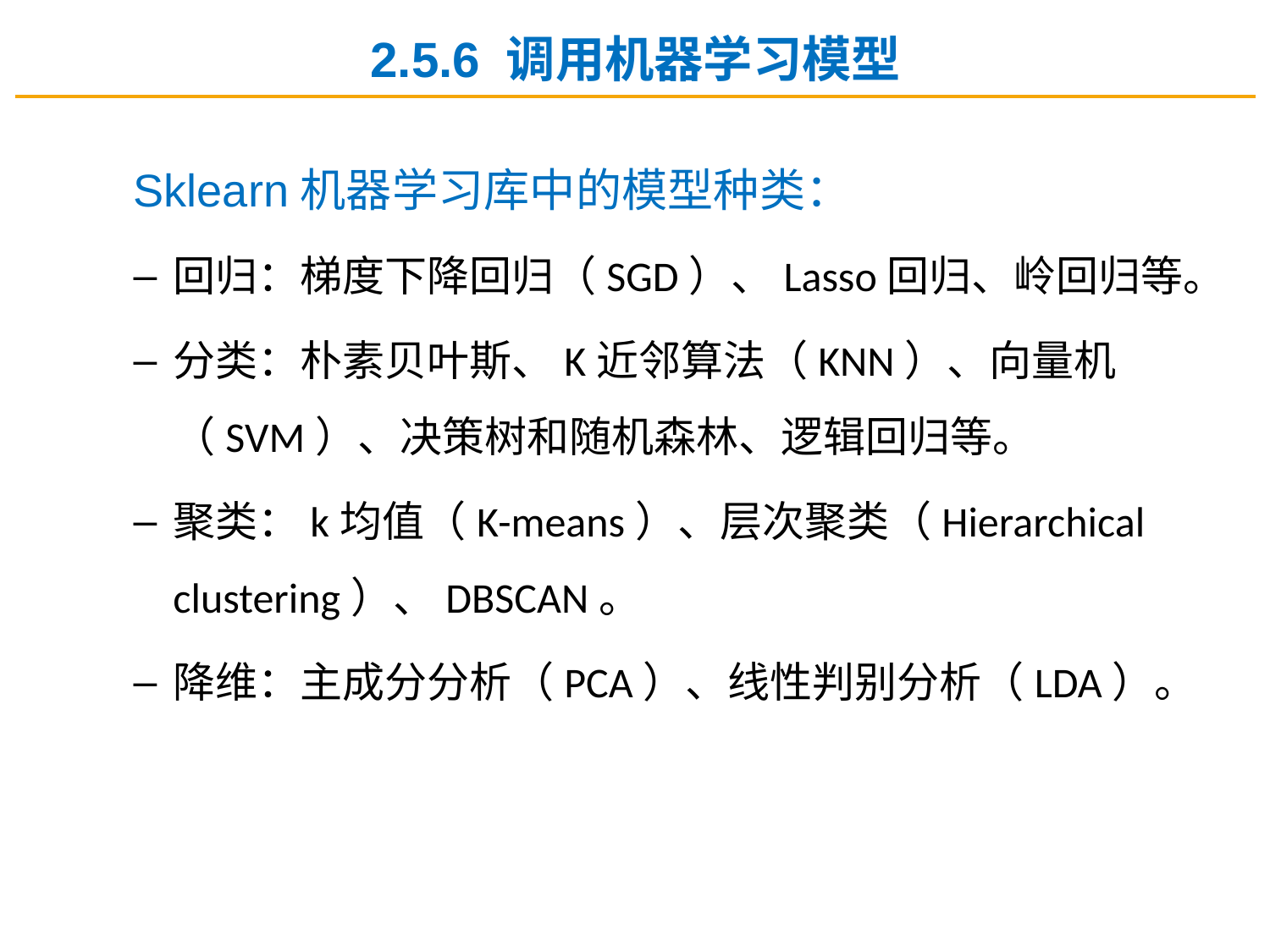

2.5.6 调用机器学习模型
Sklearn机器学习库中的模型种类：
回归：梯度下降回归（SGD）、Lasso回归、岭回归等。
分类：朴素贝叶斯、K近邻算法（KNN）、向量机（SVM）、决策树和随机森林、逻辑回归等。
聚类：k均值（K-means）、层次聚类（Hierarchical clustering）、DBSCAN。
降维：主成分分析（PCA）、线性判别分析（LDA）。